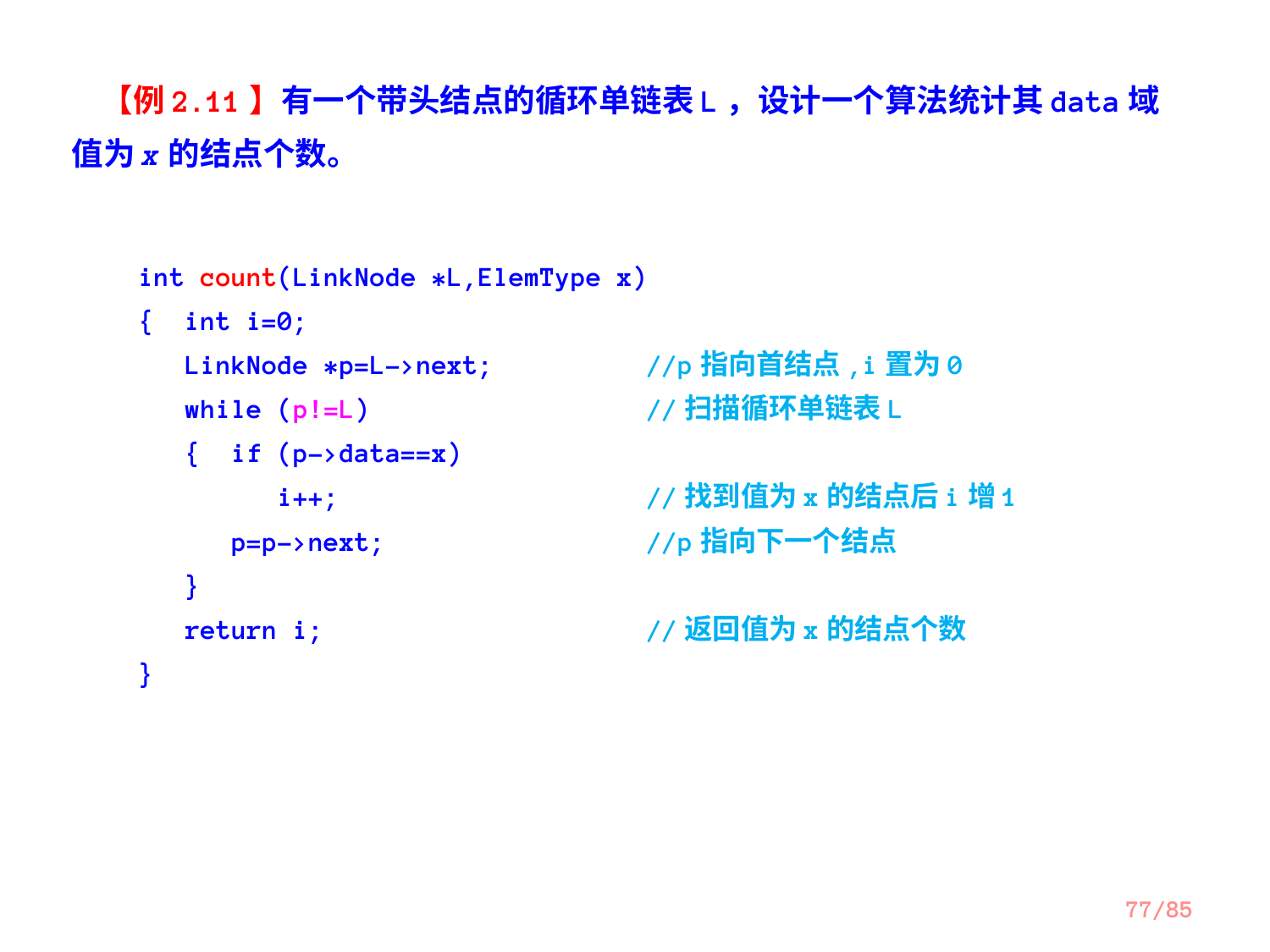

【例2.11】有一个带头结点的循环单链表L，设计一个算法统计其data域值为x的结点个数。
int count(LinkNode *L,ElemType x)
{  int i=0;
   LinkNode *p=L->next;		//p指向首结点,i置为0
   while (p!=L)			//扫描循环单链表L
   {  if (p->data==x)
         i++;			//找到值为x的结点后i增1
      p=p->next;			//p指向下一个结点
   }
   return i;			//返回值为x的结点个数
}
77/85